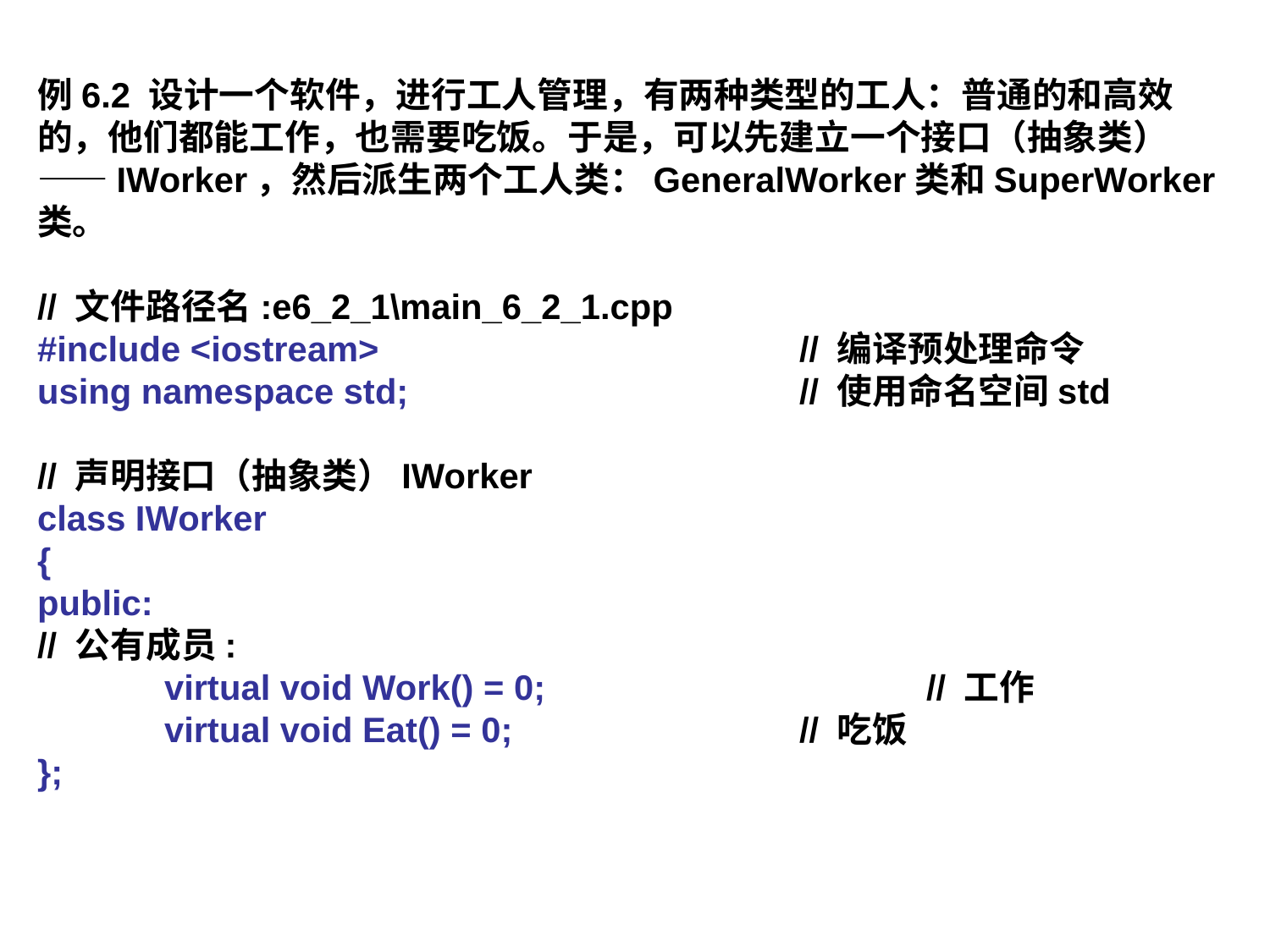

例6.2 设计一个软件，进行工人管理，有两种类型的工人：普通的和高效的，他们都能工作，也需要吃饭。于是，可以先建立一个接口（抽象类）——IWorker，然后派生两个工人类：GeneralWorker类和SuperWorker类。

// 文件路径名:e6_2_1\main_6_2_1.cpp
#include <iostream>               			// 编译预处理命令
using namespace std;				// 使用命名空间std

// 声明接口（抽象类）IWorker
class IWorker
{
public:
// 公有成员:
	virtual void Work() = 0;			// 工作
	virtual void Eat() = 0;			// 吃饭
};